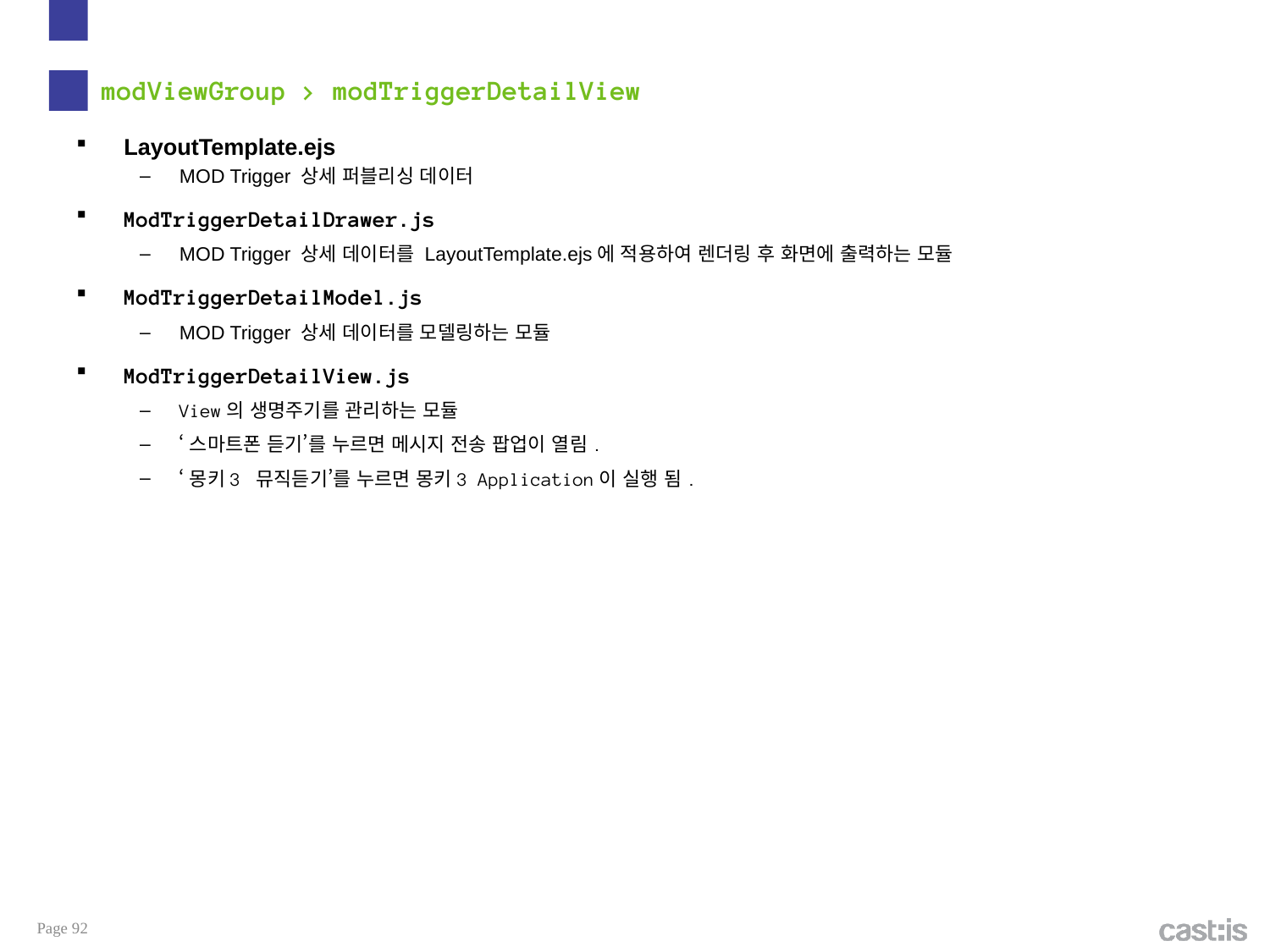

# modViewGroup > modTriggerDetailView
LayoutTemplate.ejs
MOD Trigger 상세 퍼블리싱 데이터

ModTriggerDetailDrawer.js
MOD Trigger 상세 데이터를 LayoutTemplate.ejs에 적용하여 렌더링 후 화면에 출력하는 모듈

ModTriggerDetailModel.js
MOD Trigger 상세 데이터를 모델링하는 모듈

ModTriggerDetailView.js
View의 생명주기를 관리하는 모듈
‘스마트폰 듣기’를 누르면 메시지 전송 팝업이 열림.
‘몽키3 뮤직듣기’를 누르면 몽키3 Application이 실행 됨.

Page 92